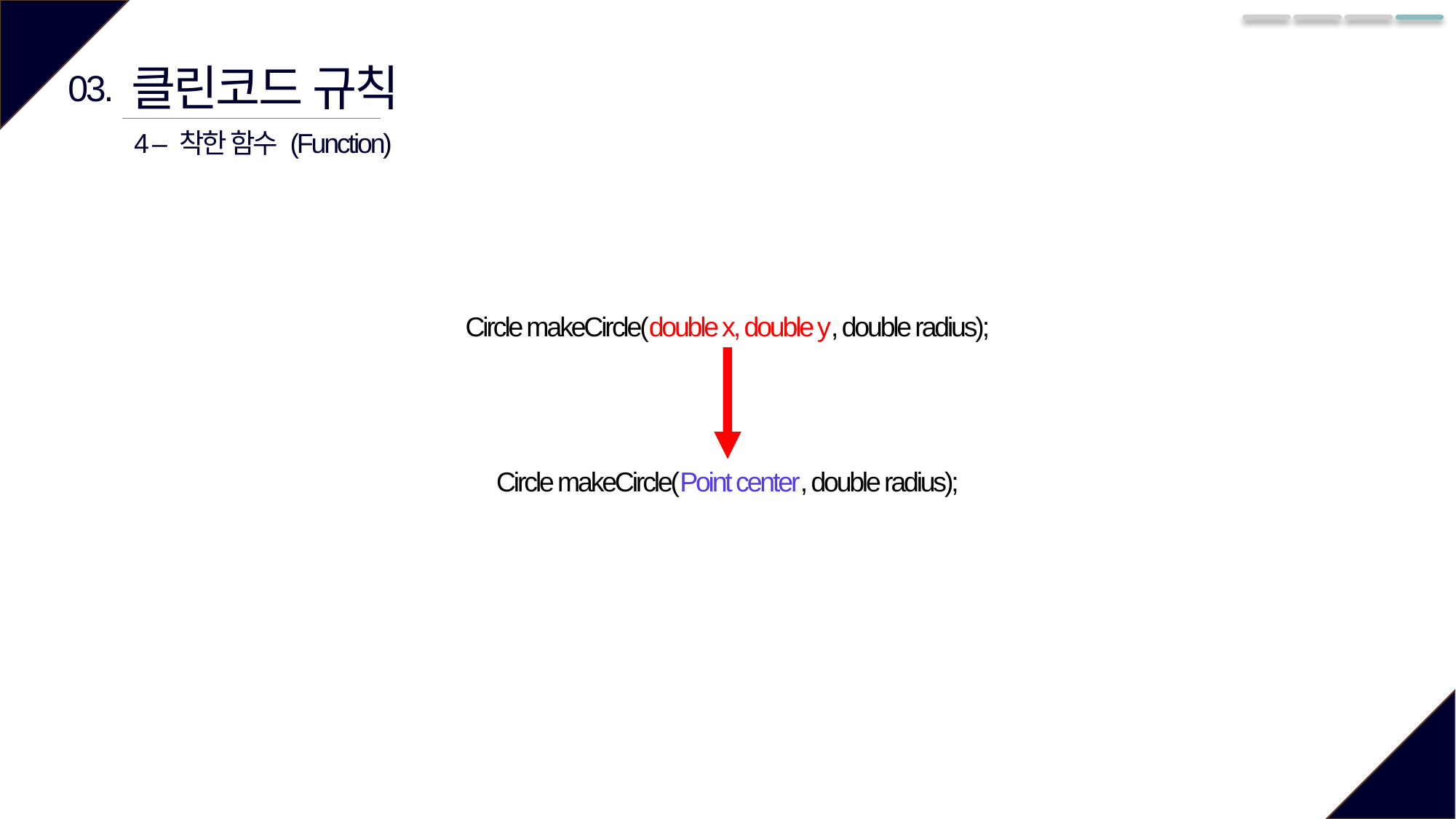

클린코드 규칙
03.
4 – 착한 함수 (Function)
Circle makeCircle(double x, double y, double radius);
Circle makeCircle(Point center, double radius);